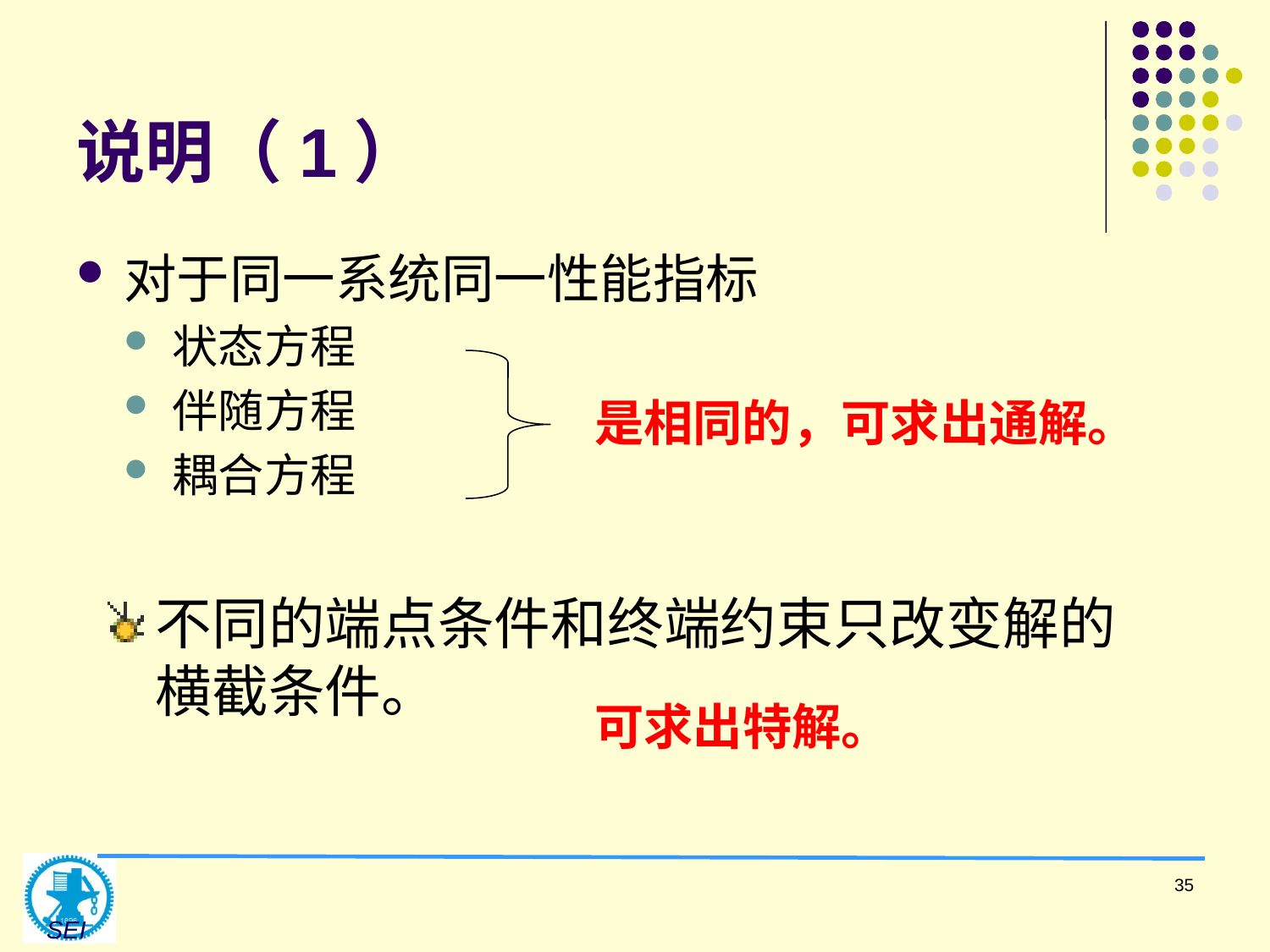

# 说明（1）
对于同一系统同一性能指标
状态方程
伴随方程
耦合方程

是相同的，可求出通解。
不同的端点条件和终端约束只改变解的横截条件。
可求出特解。
35